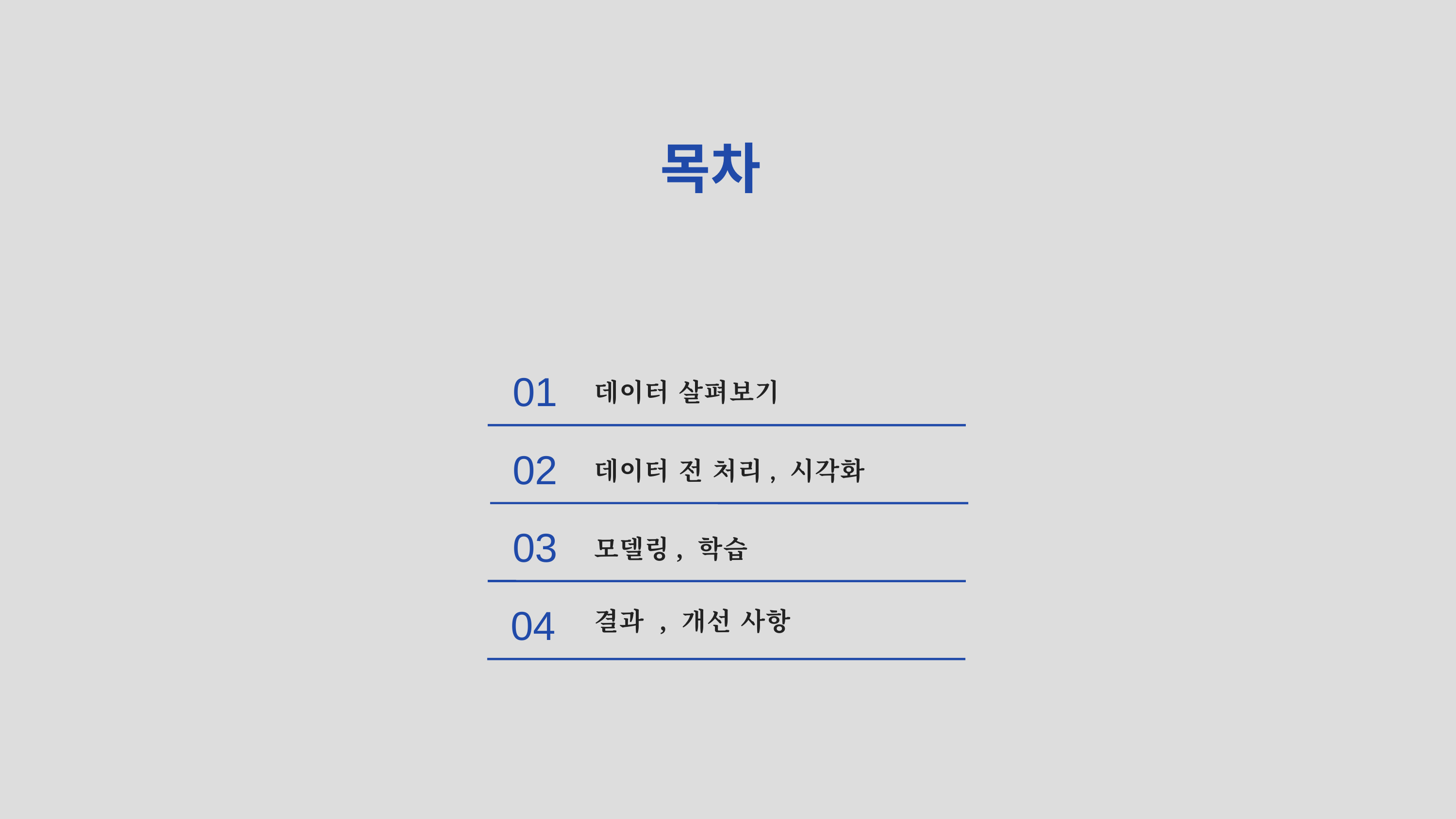

목차
01
데이터 살펴보기

02
데이터 전 처리, 시각화

03
모델링, 학습

04
결과 , 개선 사항